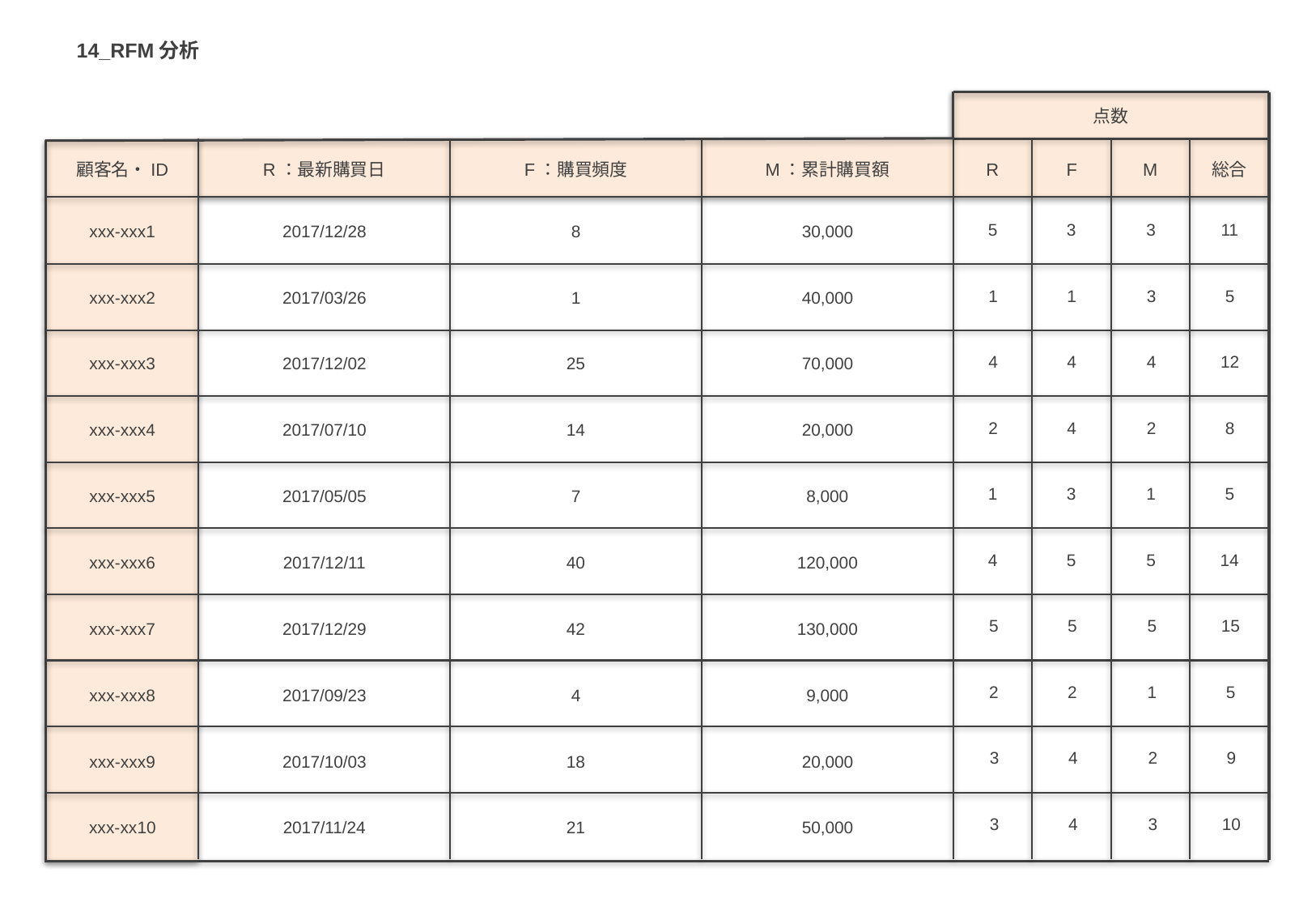

14_RFM分析

点数

顧客名・ID
R：最新購買日
F：購買頻度
M：累計購買額
R
F
M
総合
5
3
3
11
xxx-xxx1
2017/12/28
8
30,000
1
1
3
5
xxx-xxx2
2017/03/26
1
40,000
4
4
4
12
xxx-xxx3
2017/12/02
25
70,000
2
4
2
8
xxx-xxx4
2017/07/10
14
20,000
1
3
1
5
xxx-xxx5
2017/05/05
7
8,000
4
5
5
14
xxx-xxx6
2017/12/11
40
120,000
5
5
5
15
xxx-xxx7
2017/12/29
42
130,000
2
2
1
5
xxx-xxx8
2017/09/23
4
9,000
3
4
2
9
xxx-xxx9
2017/10/03
18
20,000
3
4
3
10
xxx-xx10
2017/11/24
21
50,000